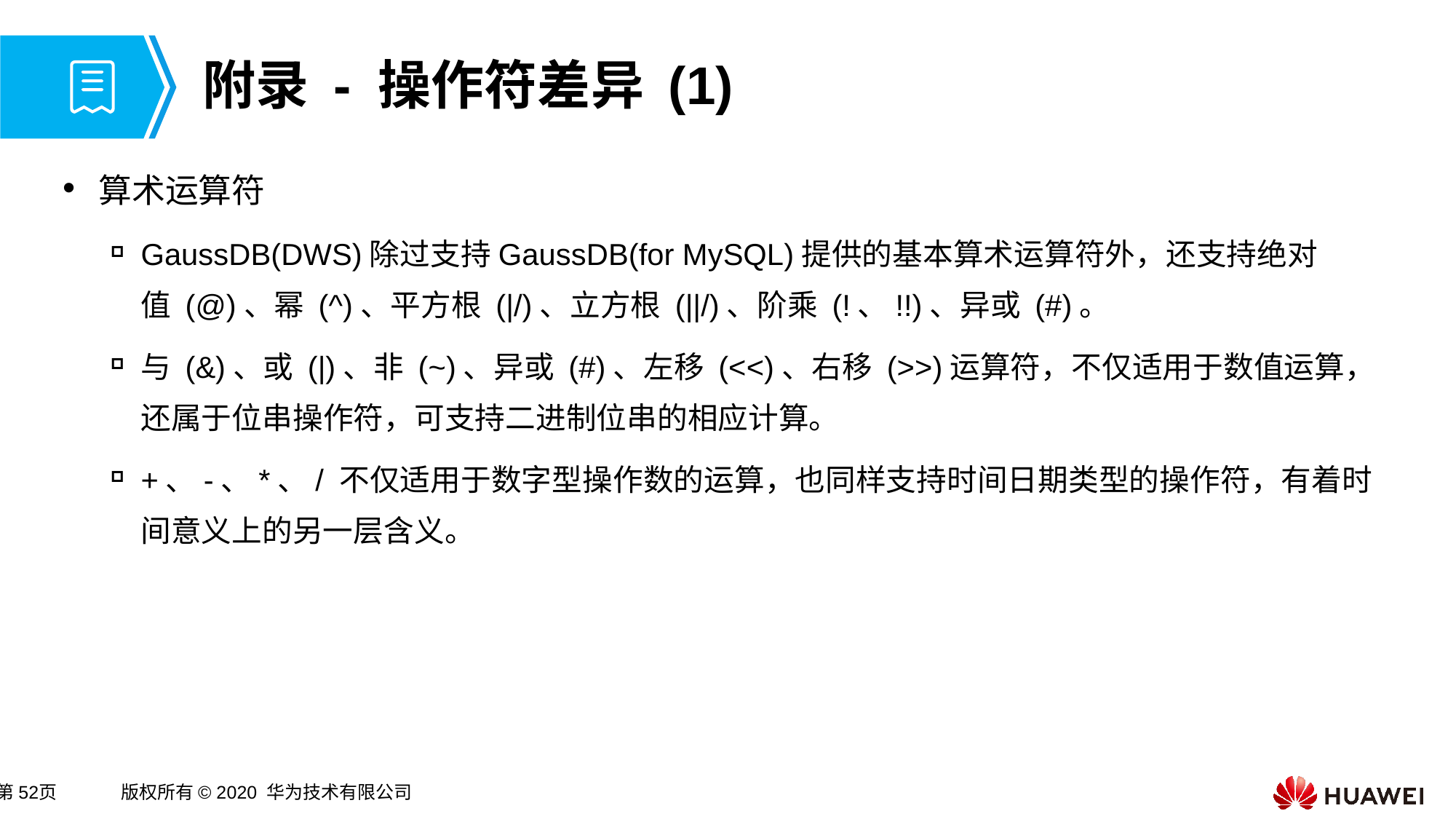

# 附录 - 操作符差异 (1)
算术运算符
GaussDB(DWS)除过支持GaussDB(for MySQL)提供的基本算术运算符外，还支持绝对值 (@)​、幂 (^)、平方根 (|/)、立方根 (||/)​、阶乘 (!、!!)​、异或 (#)。
与 (&)、或 (|)、非 (~)、异或 (#)、左移 (<<)、右移 (>>)运算符，不仅适用于数值运算，还属于位串操作符，可支持二进制位串的相应计算。
+、-、*、/ 不仅适用于数字型操作数的运算，也同样支持时间日期类型的操作符，有着时间意义上的另一层含义。